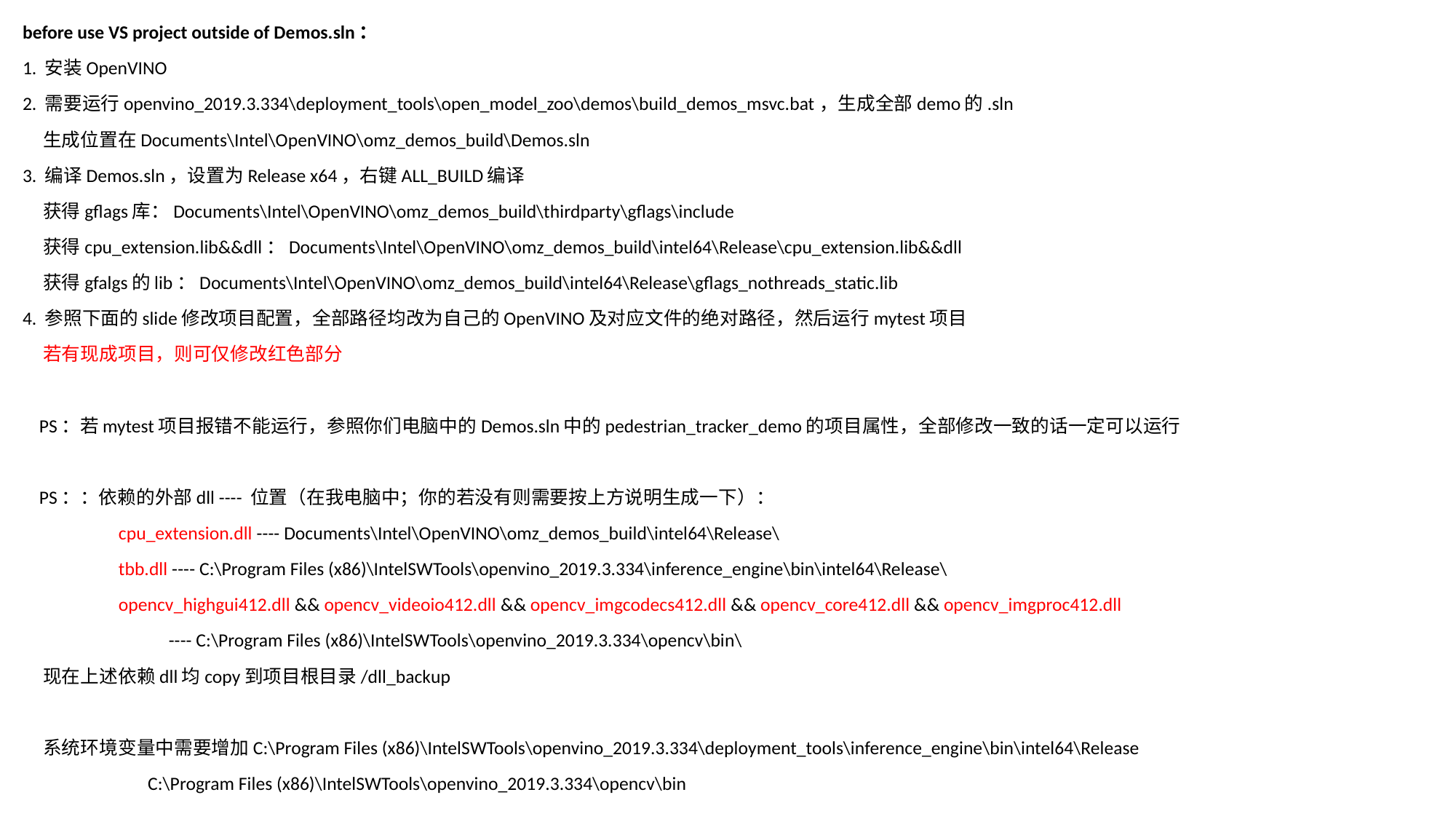

before use VS project outside of Demos.sln：
1. 安装OpenVINO
2. 需要运行openvino_2019.3.334\deployment_tools\open_model_zoo\demos\build_demos_msvc.bat，生成全部demo的.sln
    生成位置在Documents\Intel\OpenVINO\omz_demos_build\Demos.sln
3. 编译Demos.sln，设置为Release x64，右键ALL_BUILD编译
    获得gflags库：Documents\Intel\OpenVINO\omz_demos_build\thirdparty\gflags\include
    获得cpu_extension.lib&&dll：Documents\Intel\OpenVINO\omz_demos_build\intel64\Release\cpu_extension.lib&&dll
    获得gfalgs的lib：Documents\Intel\OpenVINO\omz_demos_build\intel64\Release\gflags_nothreads_static.lib
4. 参照下面的slide修改项目配置，全部路径均改为自己的OpenVINO及对应文件的绝对路径，然后运行mytest项目
    若有现成项目，则可仅修改红色部分

    PS：若mytest项目报错不能运行，参照你们电脑中的Demos.sln中的pedestrian_tracker_demo的项目属性，全部修改一致的话一定可以运行

    PS：：依赖的外部dll ---- 位置（在我电脑中；你的若没有则需要按上方说明生成一下）：
	cpu_extension.dll ---- Documents\Intel\OpenVINO\omz_demos_build\intel64\Release\
	tbb.dll ---- C:\Program Files (x86)\IntelSWTools\openvino_2019.3.334\inference_engine\bin\intel64\Release\
	opencv_highgui412.dll && opencv_videoio412.dll && opencv_imgcodecs412.dll && opencv_core412.dll && opencv_imgproc412.dll
	            ---- C:\Program Files (x86)\IntelSWTools\openvino_2019.3.334\opencv\bin\
    现在上述依赖dll均copy到项目根目录/dll_backup

    系统环境变量中需要增加C:\Program Files (x86)\IntelSWTools\openvino_2019.3.334\deployment_tools\inference_engine\bin\intel64\Release
		       C:\Program Files (x86)\IntelSWTools\openvino_2019.3.334\opencv\bin